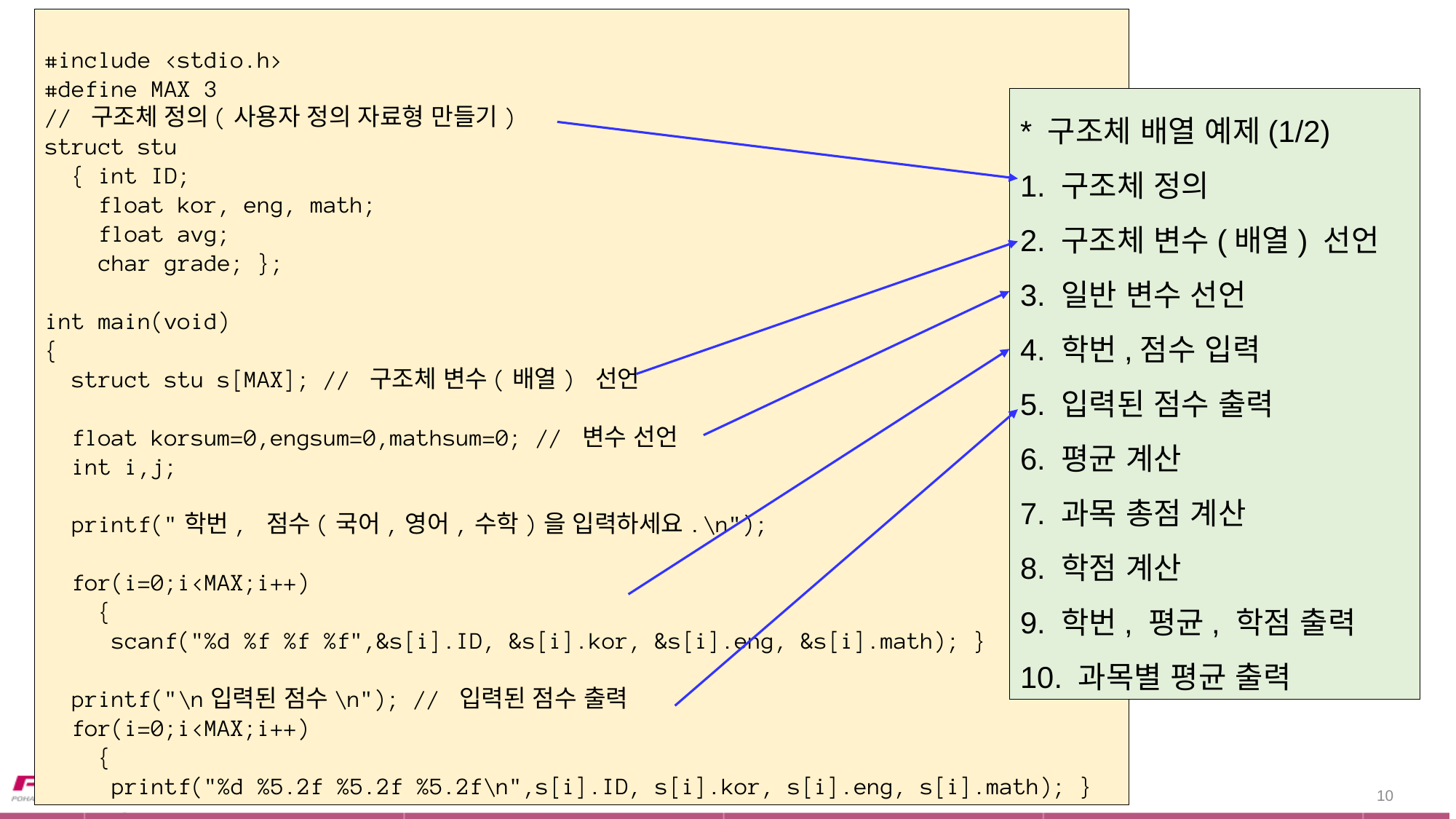

#include <stdio.h>
#define MAX 3
// 구조체 정의(사용자 정의 자료형 만들기)
struct stu
  { int ID;
    float kor, eng, math;
    float avg;
    char grade; };

int main(void)
{
  struct stu s[MAX]; // 구조체 변수(배열) 선언

  float korsum=0,engsum=0,mathsum=0; // 변수 선언
  int i,j;

  printf("학번, 점수(국어,영어,수학)을 입력하세요.\n");

  for(i=0;i<MAX;i++)
    {
     scanf("%d %f %f %f",&s[i].ID, &s[i].kor, &s[i].eng, &s[i].math); }

  printf("\n입력된 점수\n"); // 입력된 점수 출력
  for(i=0;i<MAX;i++)
    {
     printf("%d %5.2f %5.2f %5.2f\n",s[i].ID, s[i].kor, s[i].eng, s[i].math); }
* 구조체 배열 예제(1/2)
1. 구조체 정의
2. 구조체 변수(배열) 선언
3. 일반 변수 선언
4. 학번,점수 입력
5. 입력된 점수 출력
6. 평균 계산
7. 과목 총점 계산
8. 학점 계산
9. 학번, 평균, 학점 출력
10. 과목별 평균 출력
10